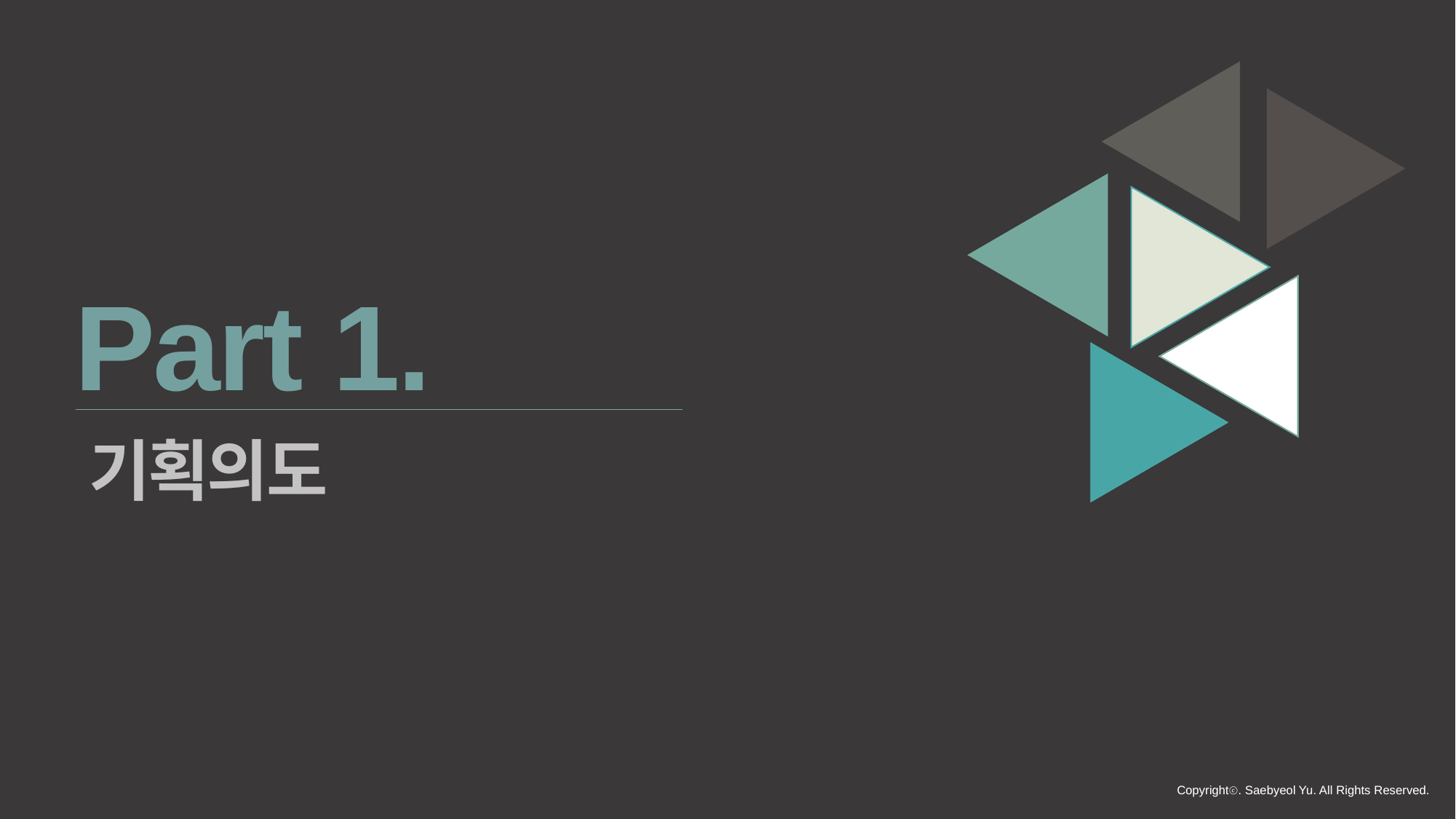

Part 1.
기획의도
Copyrightⓒ. Saebyeol Yu. All Rights Reserved.